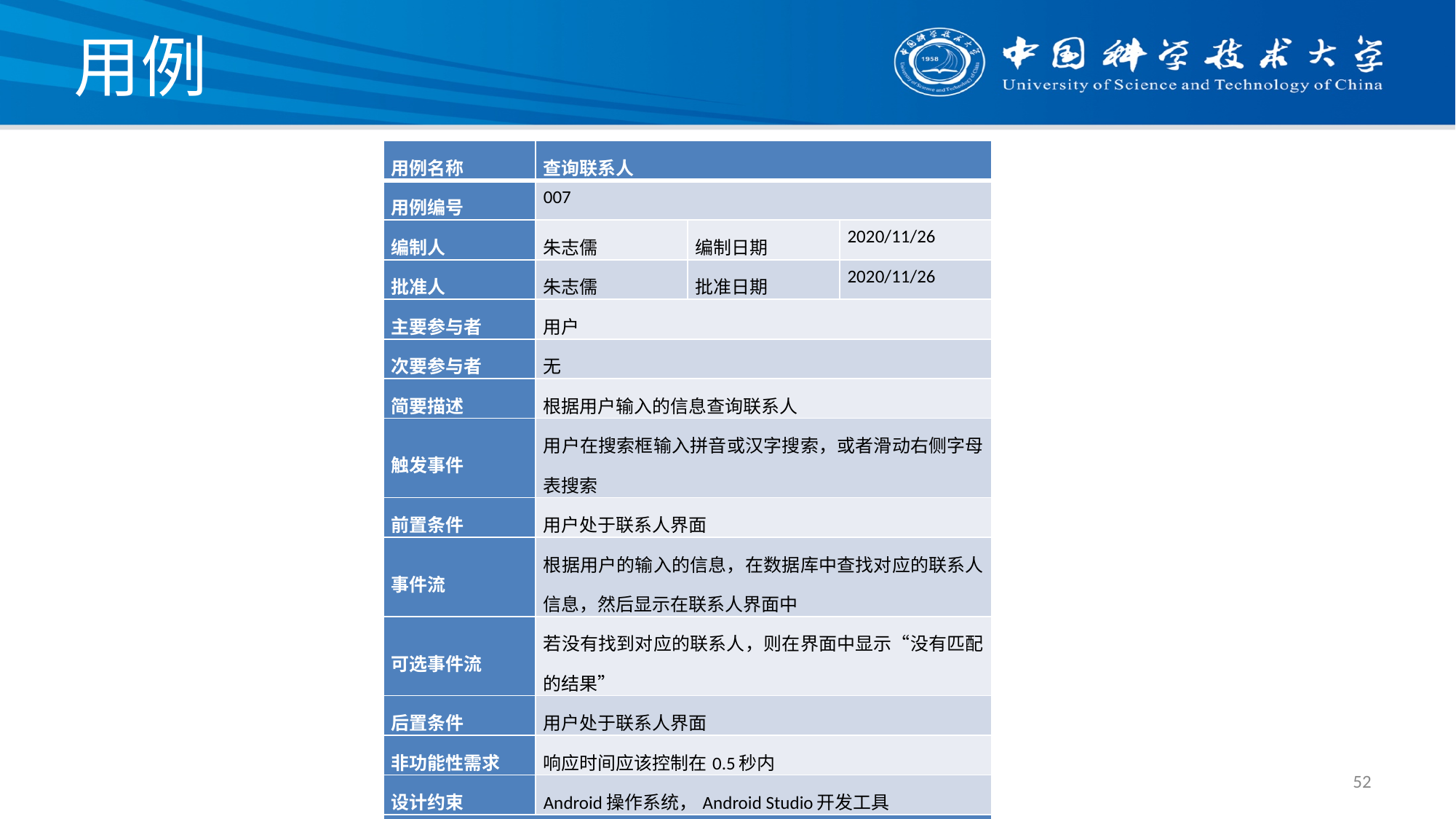

# 用例
| 用例名称 | 查询联系人 |  |  |
| --- | --- | --- | --- |
| 用例编号 | 007 |  |  |
| 编制人 | 朱志儒 | 编制日期 | 2020/11/26 |
| 批准人 | 朱志儒 | 批准日期 | 2020/11/26 |
| 主要参与者 | 用户 |  |  |
| 次要参与者 | 无 |  |  |
| 简要描述 | 根据用户输入的信息查询联系人 |  |  |
| 触发事件 | 用户在搜索框输入拼音或汉字搜索，或者滑动右侧字母表搜索 |  |  |
| 前置条件 | 用户处于联系人界面 |  |  |
| 事件流 | 根据用户的输入的信息，在数据库中查找对应的联系人信息，然后显示在联系人界面中 |  |  |
| 可选事件流 | 若没有找到对应的联系人，则在界面中显示“没有匹配的结果” |  |  |
| 后置条件 | 用户处于联系人界面 |  |  |
| 非功能性需求 | 响应时间应该控制在0.5秒内 |  |  |
| 设计约束 | Android操作系统，Android Studio开发工具 |  |  |
| 修改历史 |  |  |  |
| 修改人 | 版本 | 说明 | 修改日期 |
| 朱志儒 | V1 | 填写表格 | 2020/11/26 |
52